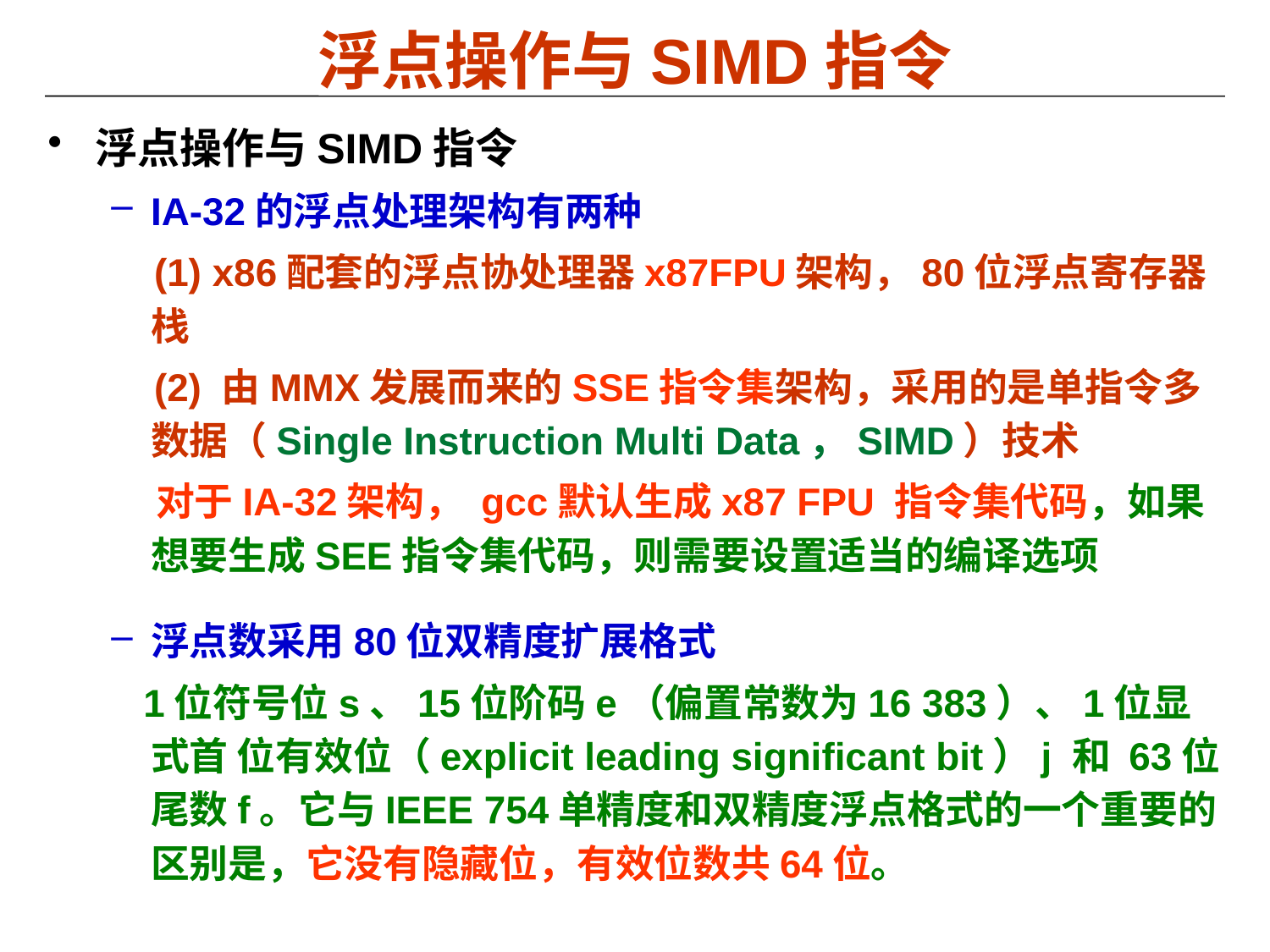

# 浮点操作与SIMD指令
浮点操作与SIMD指令
IA-32的浮点处理架构有两种
    (1) x86配套的浮点协处理器x87FPU架构，80位浮点寄存器栈
    (2) 由MMX发展而来的SSE指令集架构，采用的是单指令多数据（Single Instruction Multi Data，SIMD）技术
    对于IA-32架构， gcc默认生成x87 FPU 指令集代码，如果想要生成SEE指令集代码，则需要设置适当的编译选项

浮点数采用80位双精度扩展格式
   1位符号位s、15位阶码e（偏置常数为16 383）、1位显式首 位有效位（explicit leading significant bit）j 和 63位尾数f。它与IEEE 754单精度和双精度浮点格式的一个重要的区别是，它没有隐藏位，有效位数共64位。